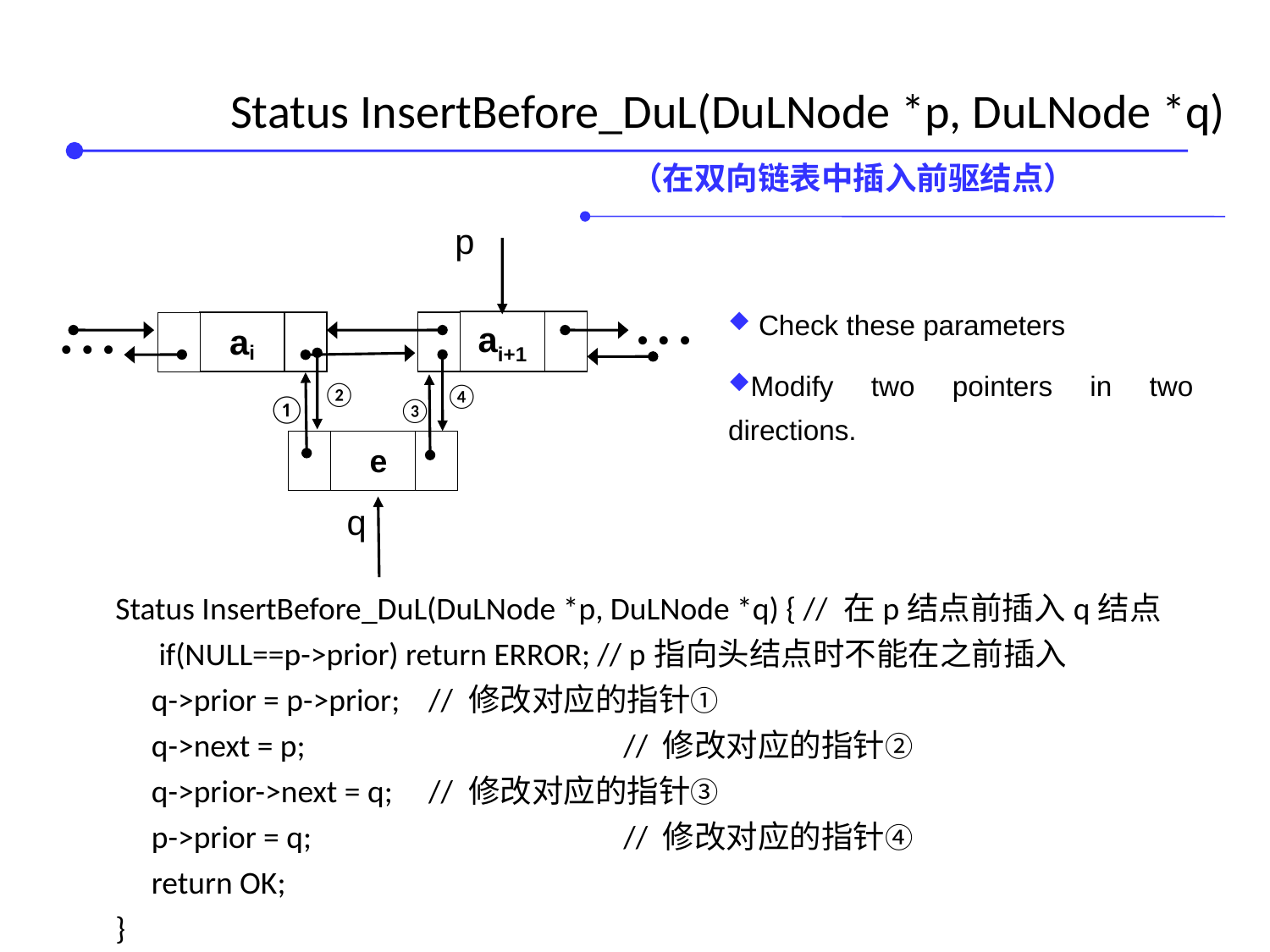

Status InsertBefore_DuL(DuLNode *p, DuLNode *q)
（在双向链表中插入前驱结点）
p

 Check these parameters
Modify two pointers in two directions.
ai+1

ai

• • •
• • •

②

④
①
③

e
q

Status InsertBefore_DuL(DuLNode *p, DuLNode *q) { // 在p结点前插入q结点
      if(NULL==p->prior) return ERROR; // p指向头结点时不能在之前插入
     q->prior = p->prior;    // 修改对应的指针①
     q->next = p; 			// 修改对应的指针②
     q->prior->next = q;     // 修改对应的指针③
     p->prior = q;			// 修改对应的指针④
     return OK;
}